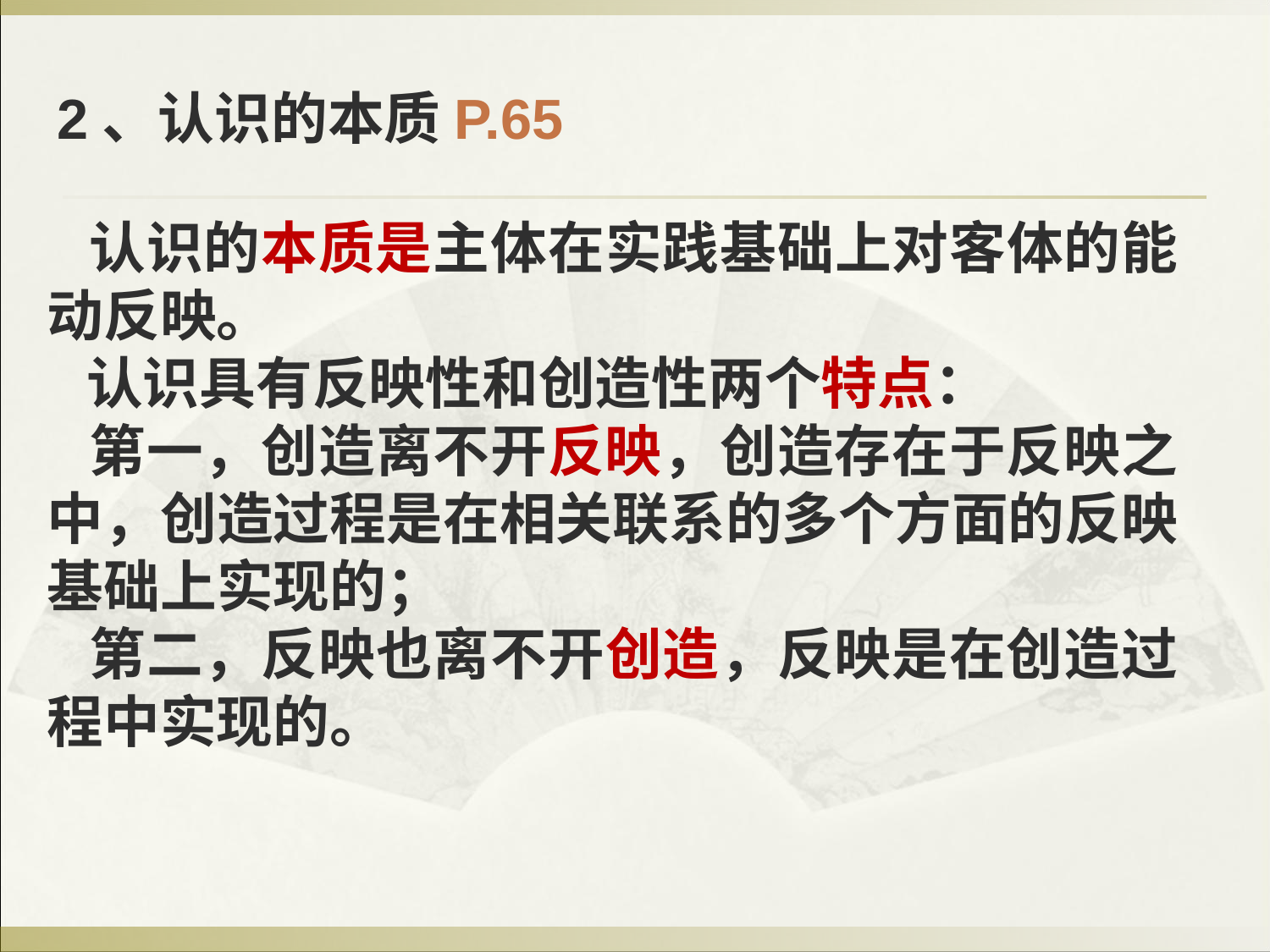

2、认识的本质P.65
  认识的本质是主体在实践基础上对客体的能动反映。
  认识具有反映性和创造性两个特点：
  第一，创造离不开反映，创造存在于反映之中，创造过程是在相关联系的多个方面的反映基础上实现的；
  第二，反映也离不开创造，反映是在创造过程中实现的。